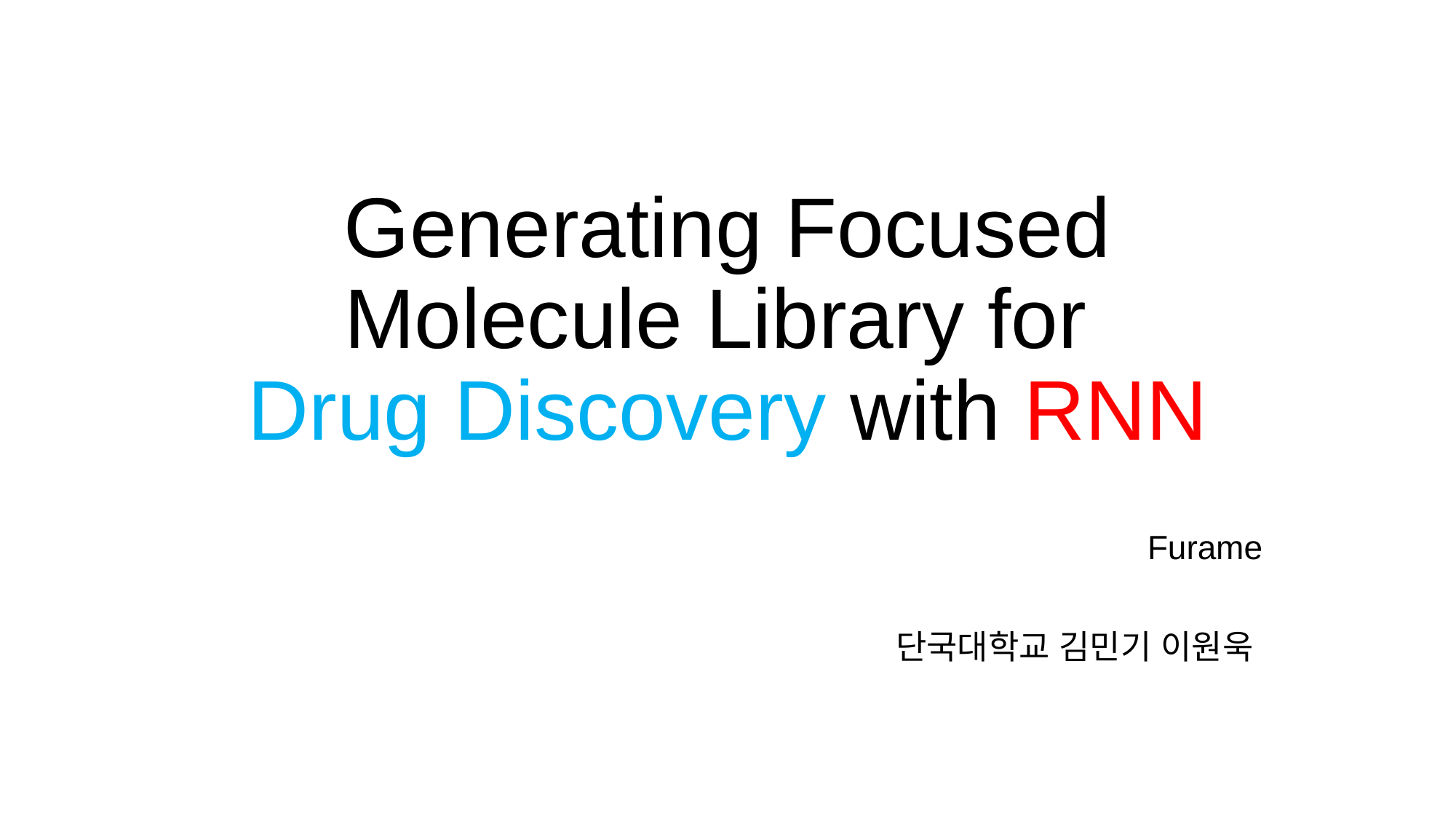

# Generating Focused Molecule Library for Drug Discovery with RNN

Furame

단국대학교 김민기 이원욱